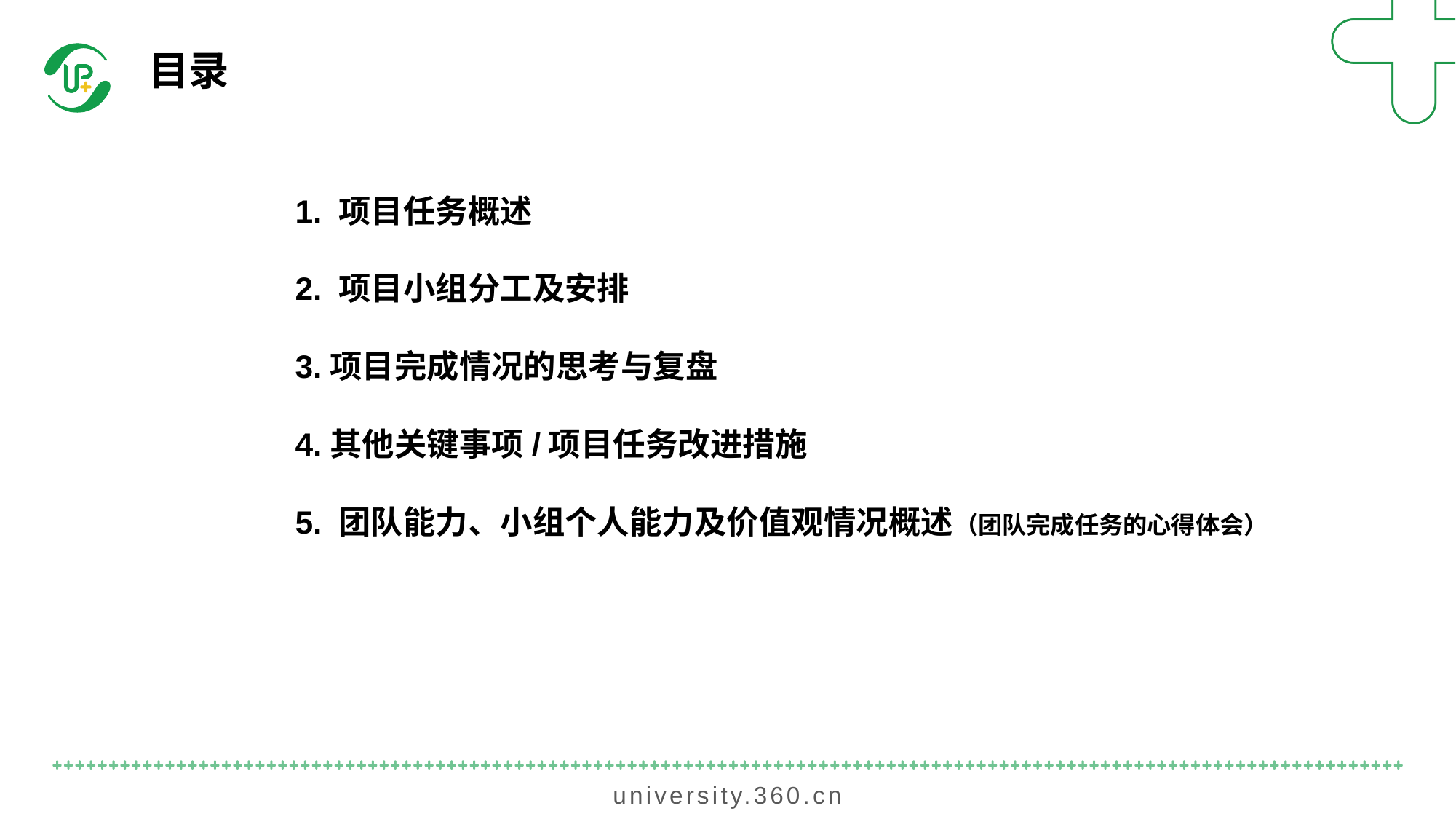

目录
1. 项目任务概述
2. 项目小组分工及安排
3.项目完成情况的思考与复盘
4.其他关键事项/项目任务改进措施
5. 团队能力、小组个人能力及价值观情况概述（团队完成任务的心得体会）